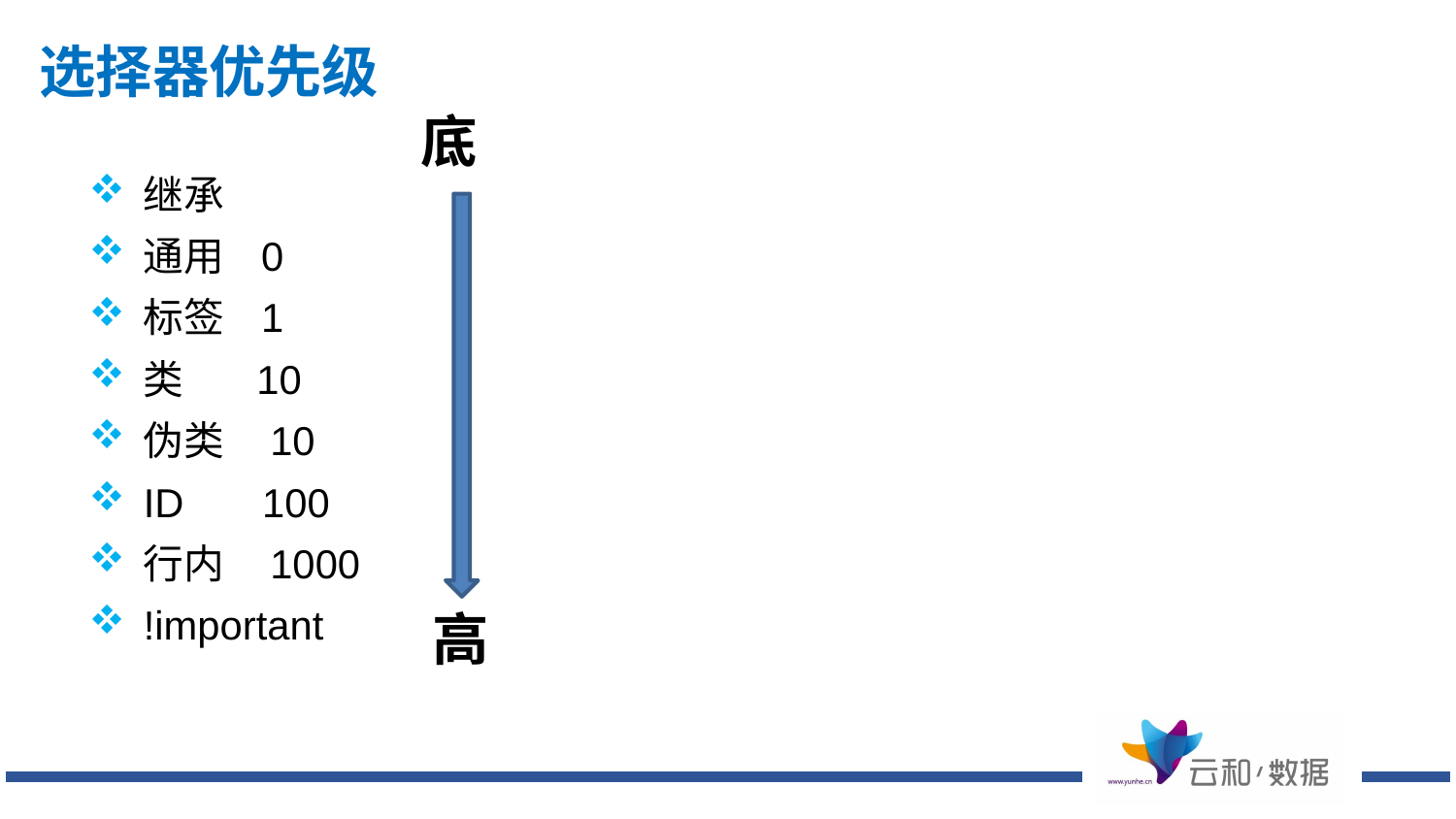

# 选择器优先级
底
继承
通用   0
标签   1
类       10
伪类    10
ID       100
行内    1000
!important

高
24